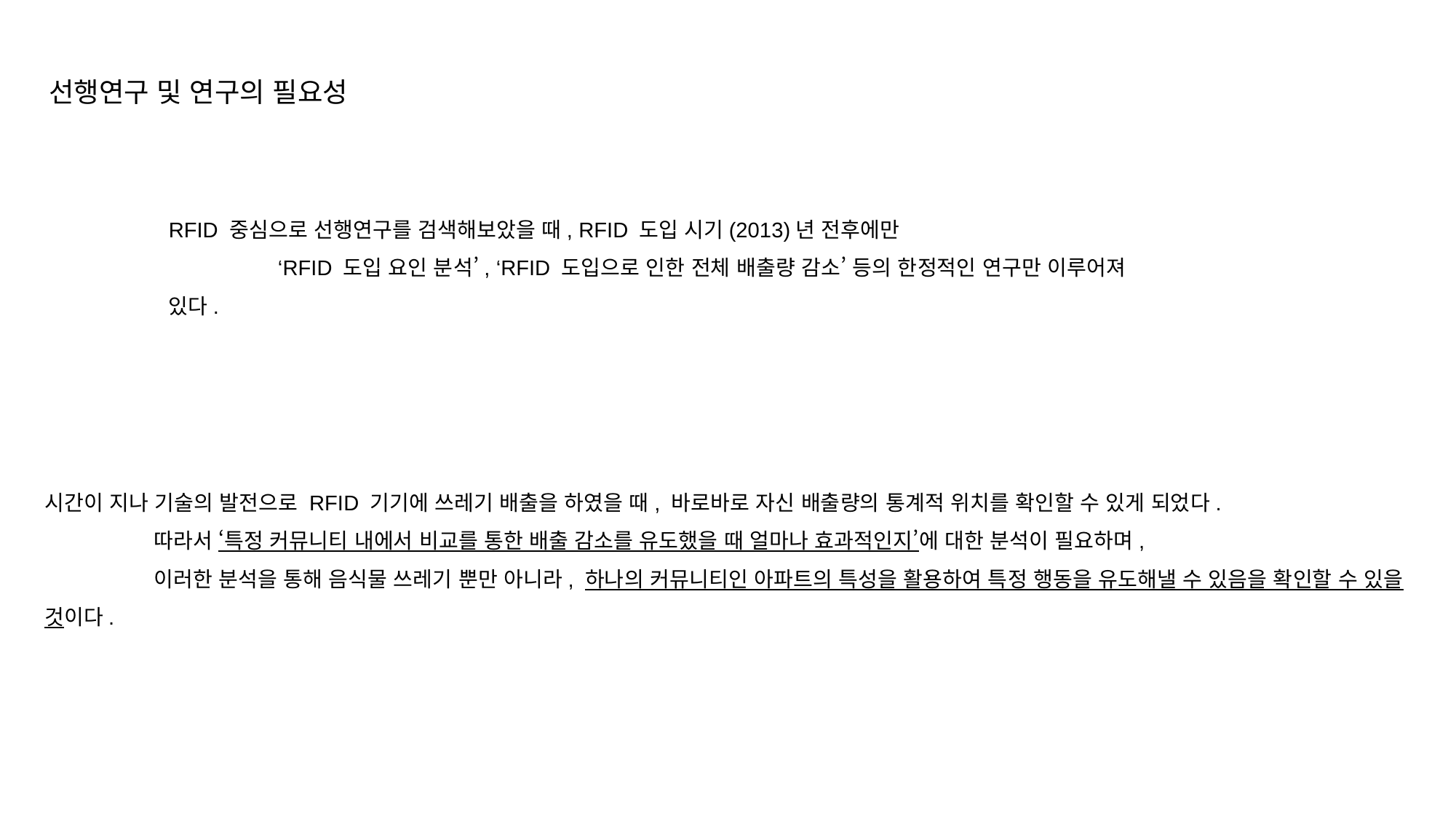

선행연구 및 연구의 필요성
RFID 중심으로 선행연구를 검색해보았을 때, RFID 도입 시기(2013)년 전후에만
	‘RFID 도입 요인 분석’, ‘RFID 도입으로 인한 전체 배출량 감소’ 등의 한정적인 연구만 이루어져 있다.
시간이 지나 기술의 발전으로 RFID 기기에 쓰레기 배출을 하였을 때, 바로바로 자신 배출량의 통계적 위치를 확인할 수 있게 되었다.
	따라서 ‘특정 커뮤니티 내에서 비교를 통한 배출 감소를 유도했을 때 얼마나 효과적인지’에 대한 분석이 필요하며,
	이러한 분석을 통해 음식물 쓰레기 뿐만 아니라, 하나의 커뮤니티인 아파트의 특성을 활용하여 특정 행동을 유도해낼 수 있음을 확인할 수 있을 것이다.